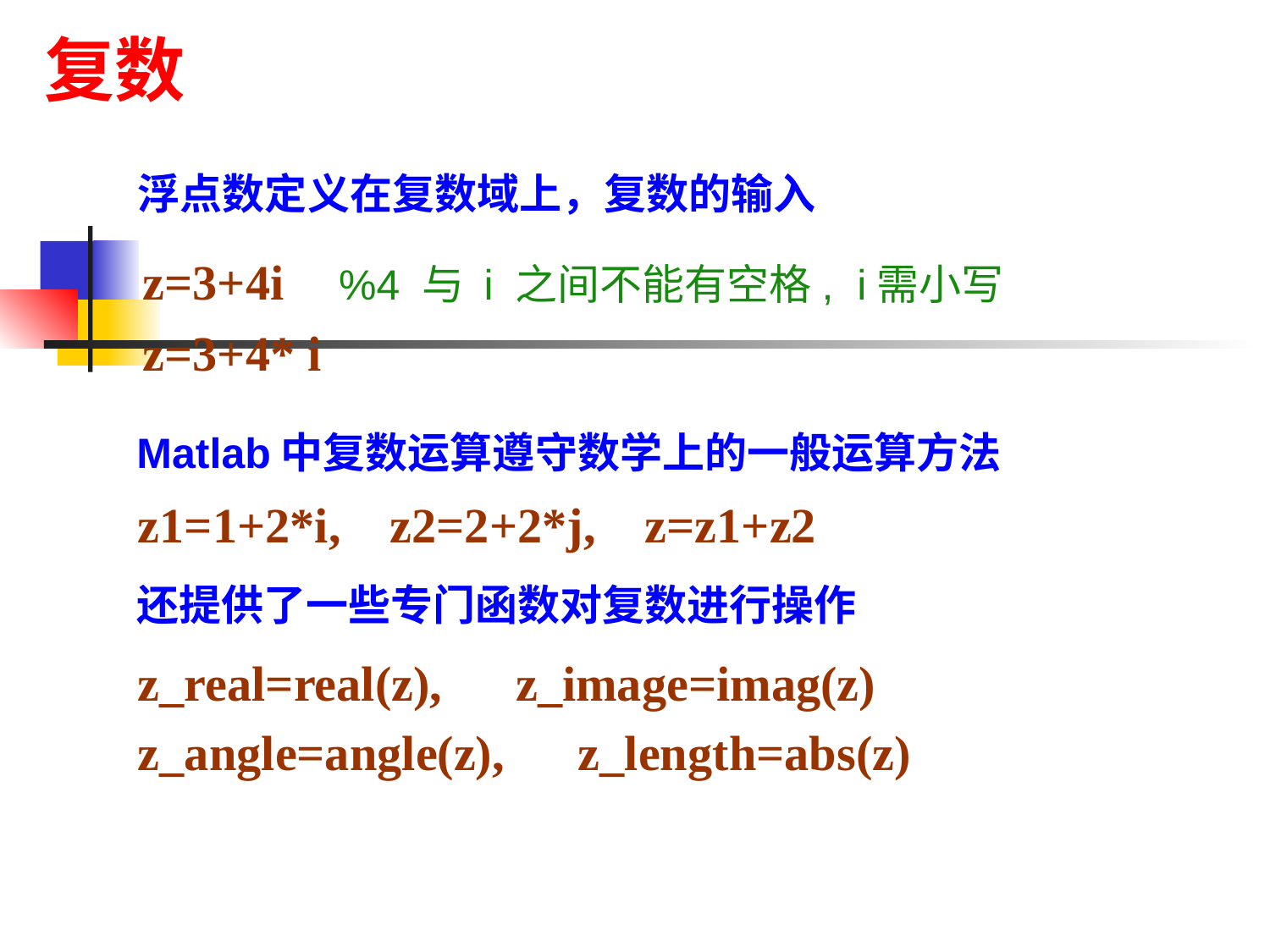

复数
浮点数定义在复数域上，复数的输入
z=3+4i     %4 与 i 之间不能有空格,  i需小写
z=3+4* i
Matlab中复数运算遵守数学上的一般运算方法

还提供了一些专门函数对复数进行操作
z1=1+2*i,    z2=2+2*j,    z=z1+z2
z_real=real(z),      z_image=imag(z)
z_angle=angle(z),      z_length=abs(z)
13